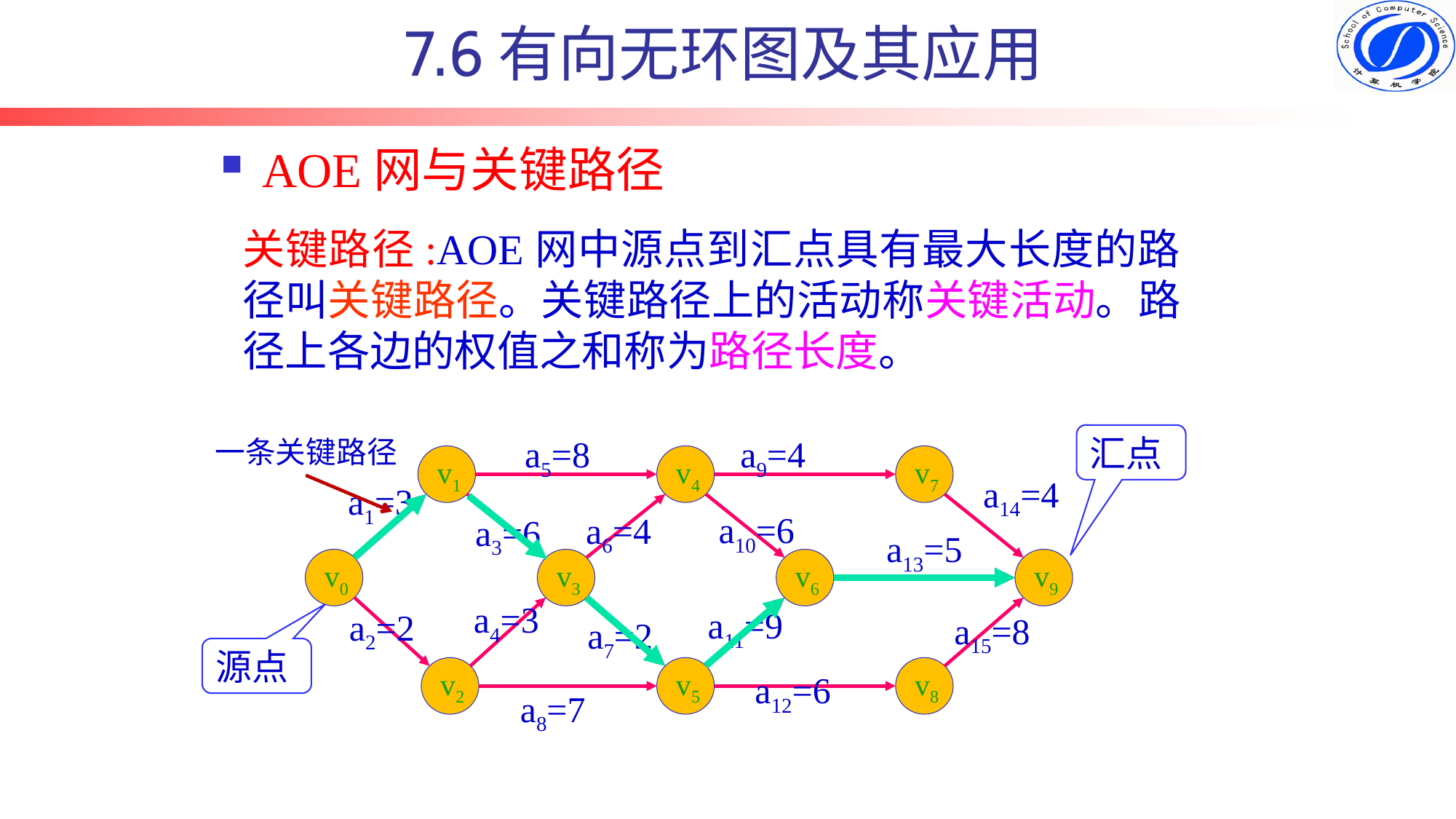

7.6有向无环图及其应用
AOE网与关键路径
关键路径:AOE网中源点到汇点具有最大长度的路径叫关键路径。关键路径上的活动称关键活动。路径上各边的权值之和称为路径长度。
汇点
a5=8
a9=4
一条关键路径
v1
v4
v7
a14=4
a1=3
a10=6
a6=4
a3=6
a13=5
v0
v3
v6
v9
a4=3
a11=9
a2=2
a15=8
a7=2
源点
v2
v5
v8
a12=6
a8=7